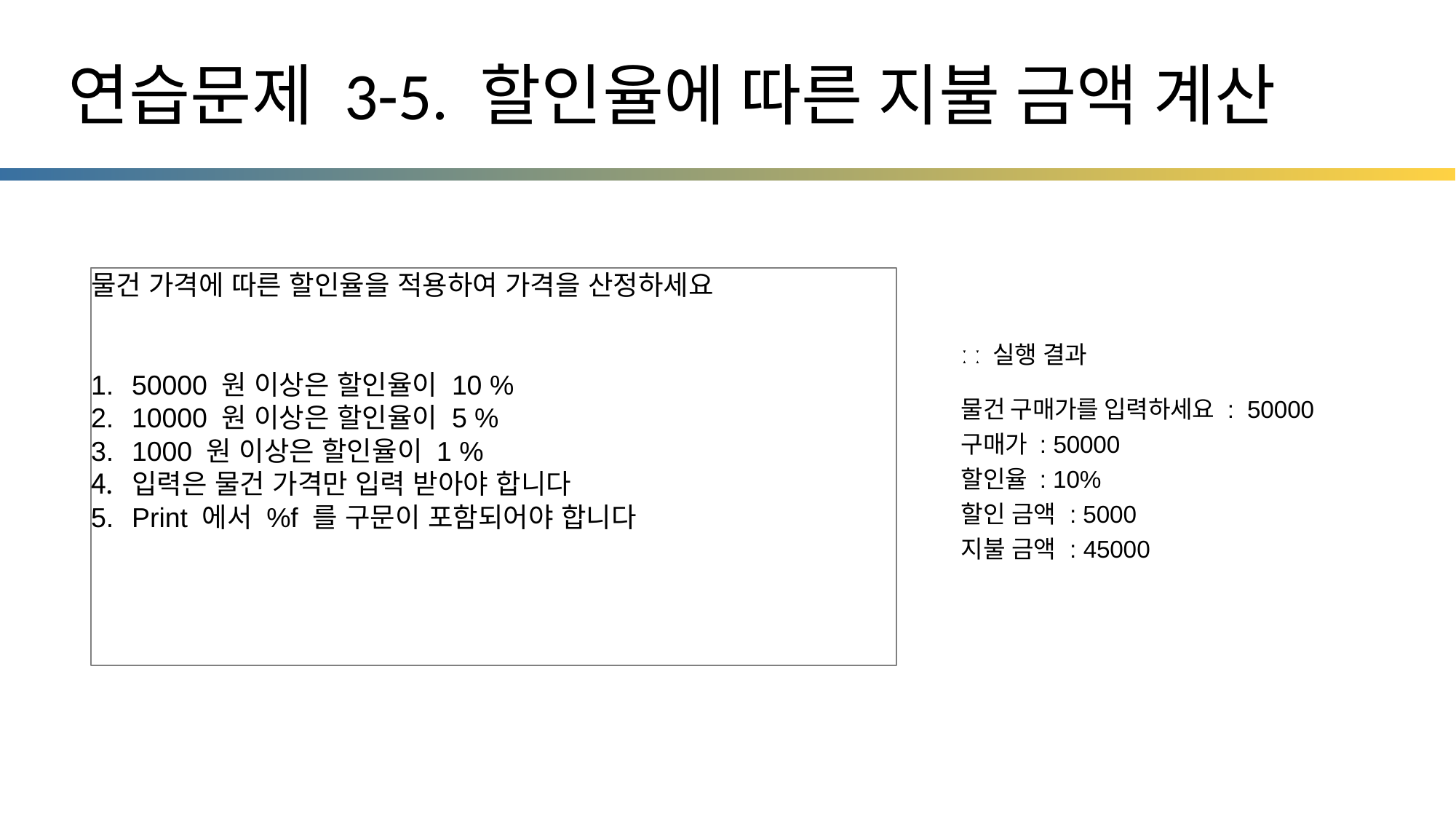

# 연습문제 3-5. 할인율에 따른 지불 금액 계산
물건 가격에 따른 할인율을 적용하여 가격을 산정하세요

50000 원 이상은 할인율이 10 %
10000 원 이상은 할인율이 5 %
1000 원 이상은 할인율이 1 %
입력은 물건 가격만 입력 받아야 합니다
Print 에서 %f 를 구문이 포함되어야 합니다

| ː ː 실행 결과 |
| --- |
| 물건 구매가를 입력하세요 : 50000 구매가 : 50000 할인율 : 10% 할인 금액 : 5000 지불 금액 : 45000 |